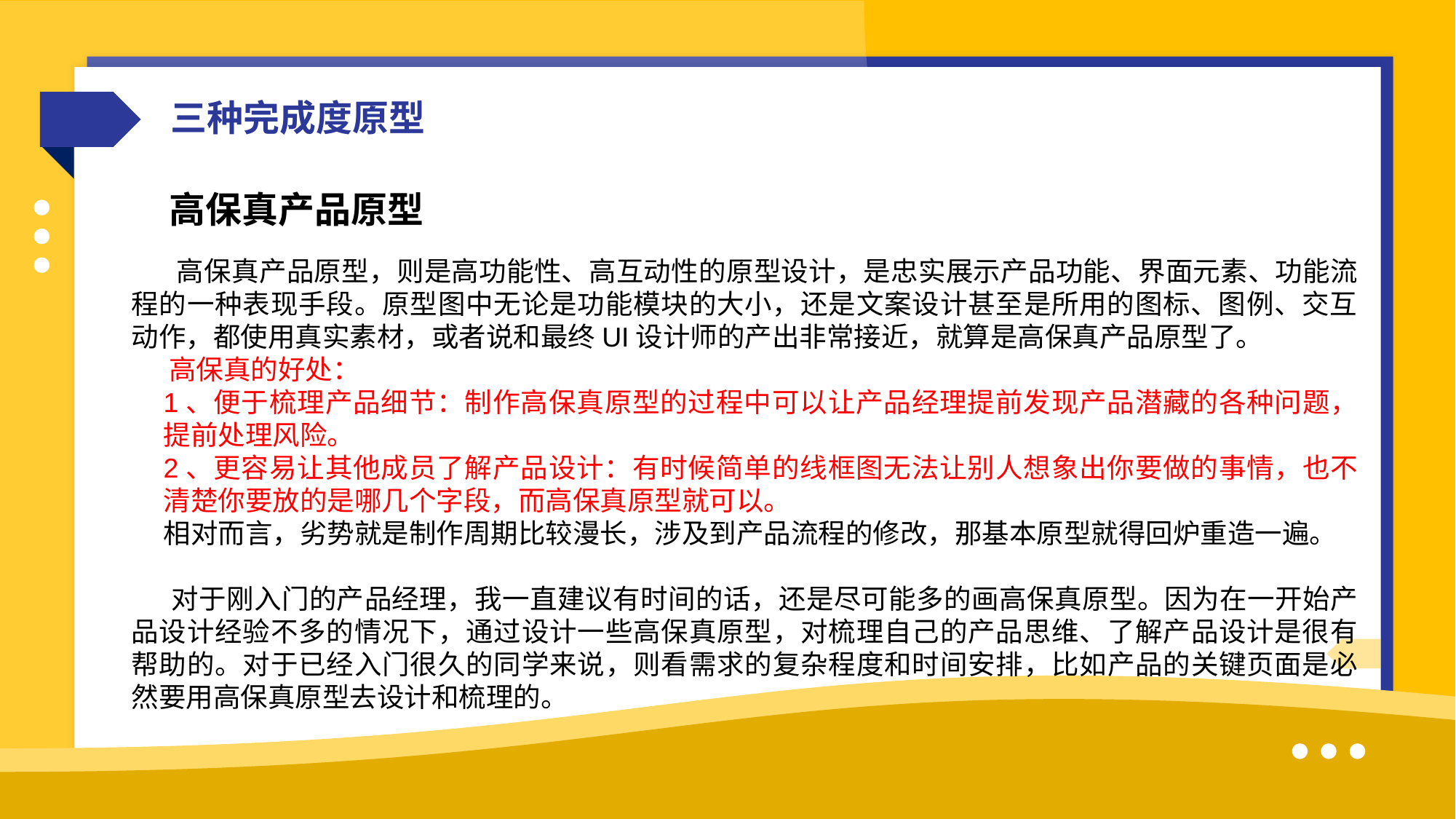

三种完成度原型

高保真产品原型
      高保真产品原型，则是高功能性、高互动性的原型设计，是忠实展示产品功能、界面元素、功能流程的一种表现手段。原型图中无论是功能模块的大小，还是文案设计甚至是所用的图标、图例、交互动作，都使用真实素材，或者说和最终UI设计师的产出非常接近，就算是高保真产品原型了。
     高保真的好处：
1、便于梳理产品细节：制作高保真原型的过程中可以让产品经理提前发现产品潜藏的各种问题，提前处理风险。
2、更容易让其他成员了解产品设计：有时候简单的线框图无法让别人想象出你要做的事情，也不清楚你要放的是哪几个字段，而高保真原型就可以。
相对而言，劣势就是制作周期比较漫长，涉及到产品流程的修改，那基本原型就得回炉重造一遍。

     对于刚入门的产品经理，我一直建议有时间的话，还是尽可能多的画高保真原型。因为在一开始产品设计经验不多的情况下，通过设计一些高保真原型，对梳理自己的产品思维、了解产品设计是很有帮助的。对于已经入门很久的同学来说，则看需求的复杂程度和时间安排，比如产品的关键页面是必然要用高保真原型去设计和梳理的。